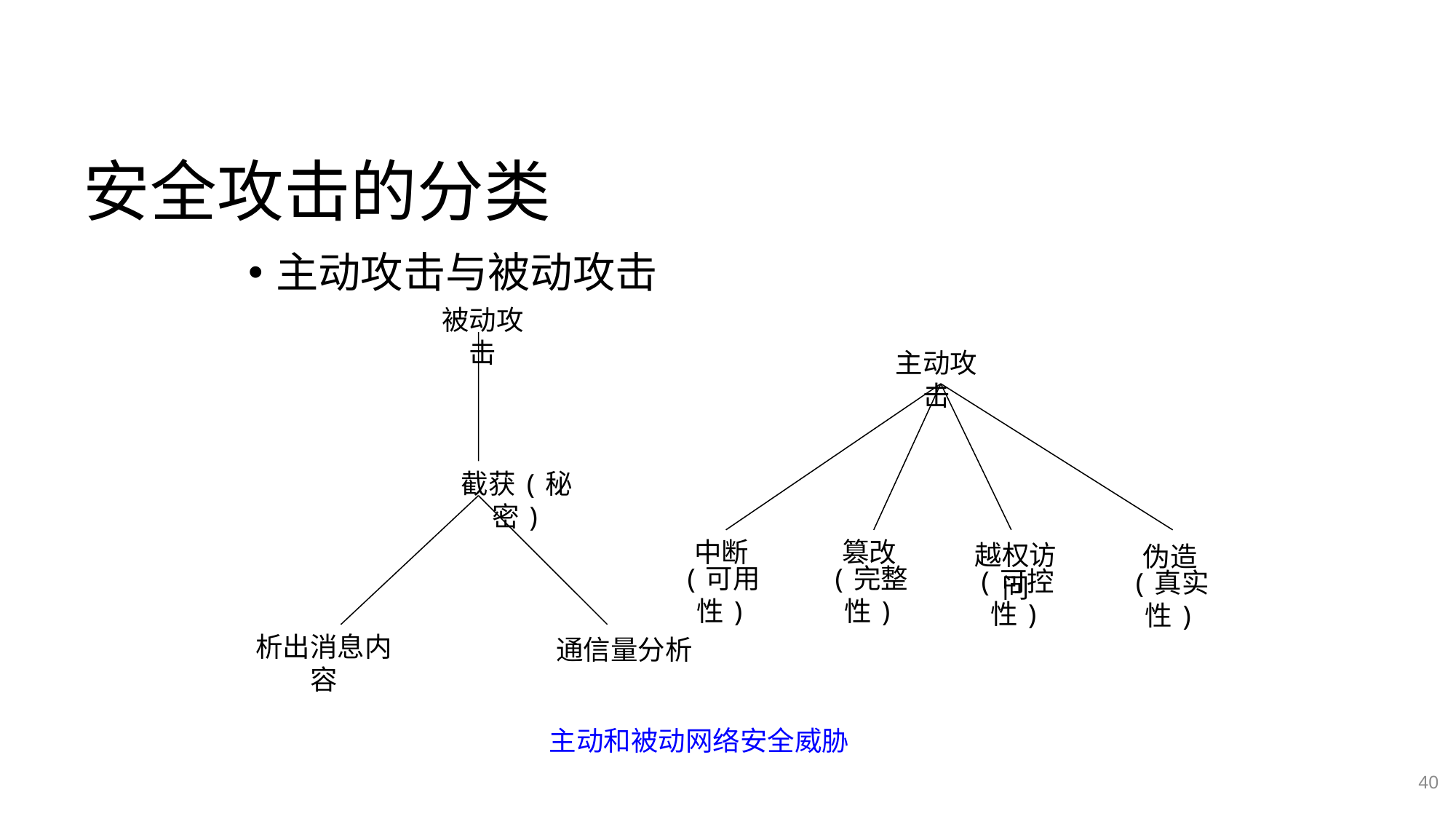

# 安全攻击的分类
主动攻击与被动攻击
被动攻击

截获(秘密)

析出消息内容
通信量分析
主动攻击

中断
篡改
越权访问
伪造
(可用性)
(完整性)
(可控性)
(真实性)
主动和被动网络安全威胁
40